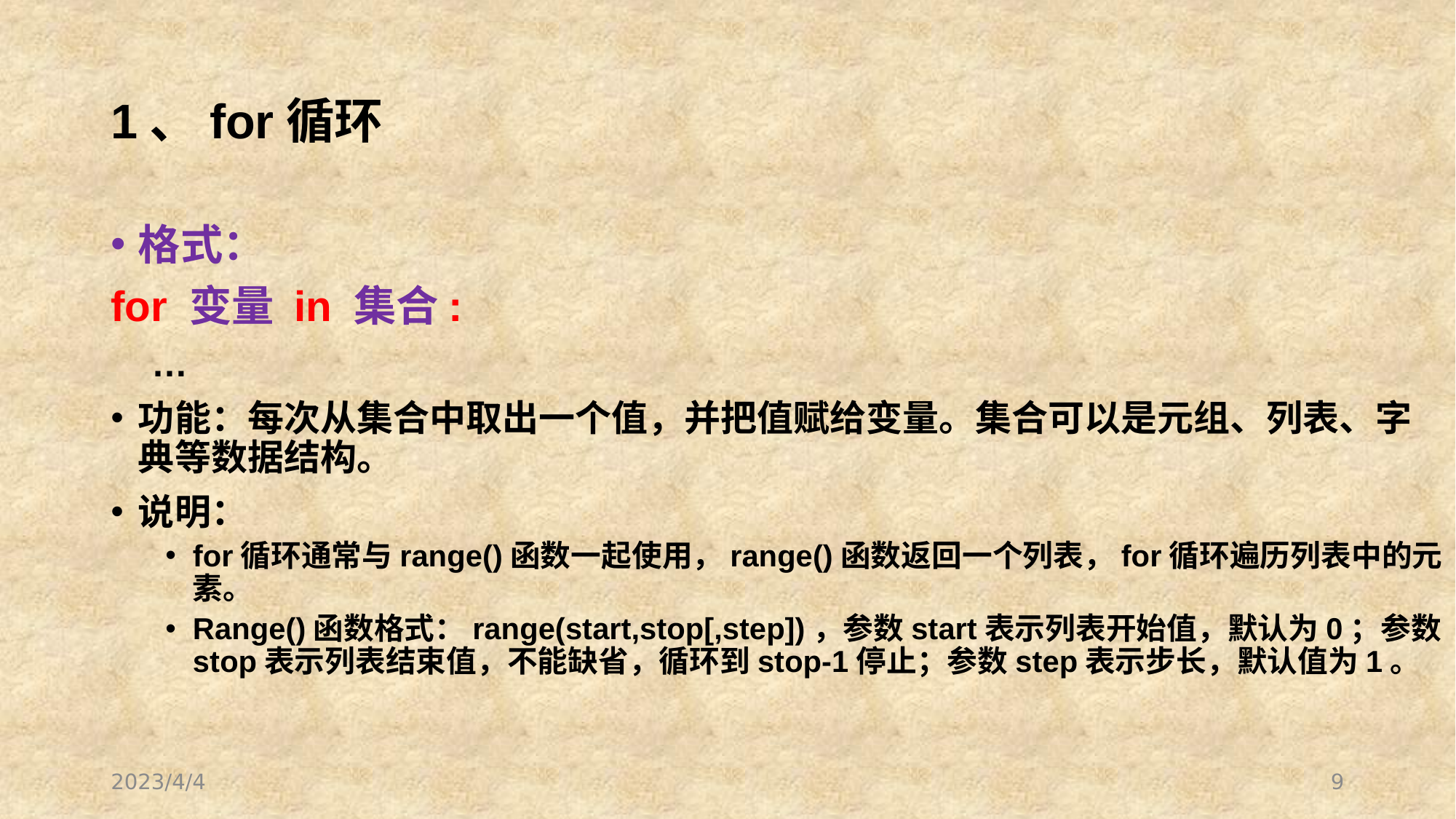

# 1、for循环
格式：
for 变量 in 集合:
    …
功能：每次从集合中取出一个值，并把值赋给变量。集合可以是元组、列表、字典等数据结构。
说明：
for循环通常与range()函数一起使用，range()函数返回一个列表，for循环遍历列表中的元素。
Range()函数格式：range(start,stop[,step])，参数start表示列表开始值，默认为0；参数stop表示列表结束值，不能缺省，循环到stop-1停止；参数step表示步长，默认值为1。

2023/4/4
9